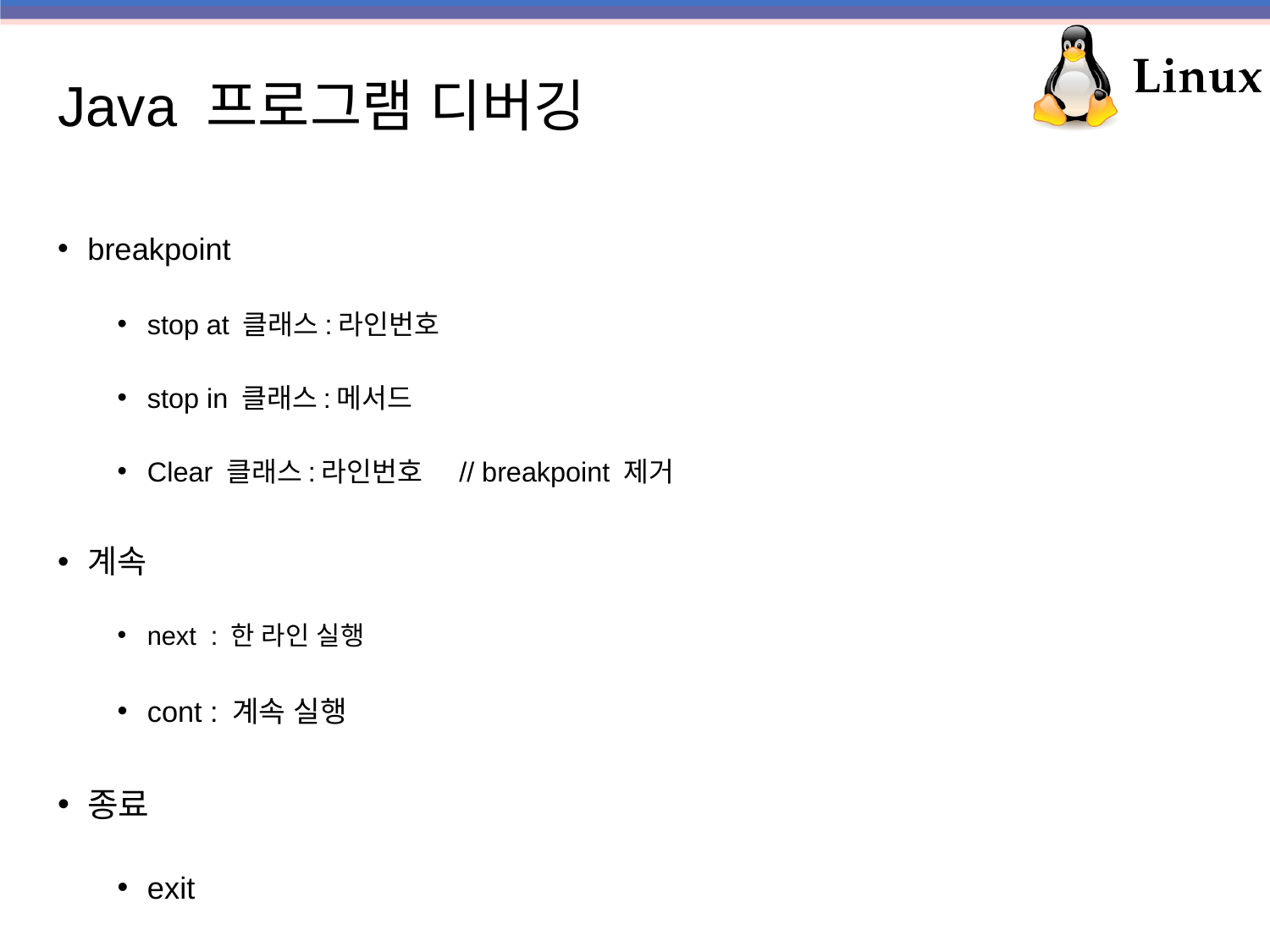

# Java 프로그램 디버깅
breakpoint
stop at 클래스:라인번호
stop in 클래스:메서드
Clear 클래스:라인번호    // breakpoint 제거
계속
next  : 한 라인 실행
cont : 계속 실행
종료
exit